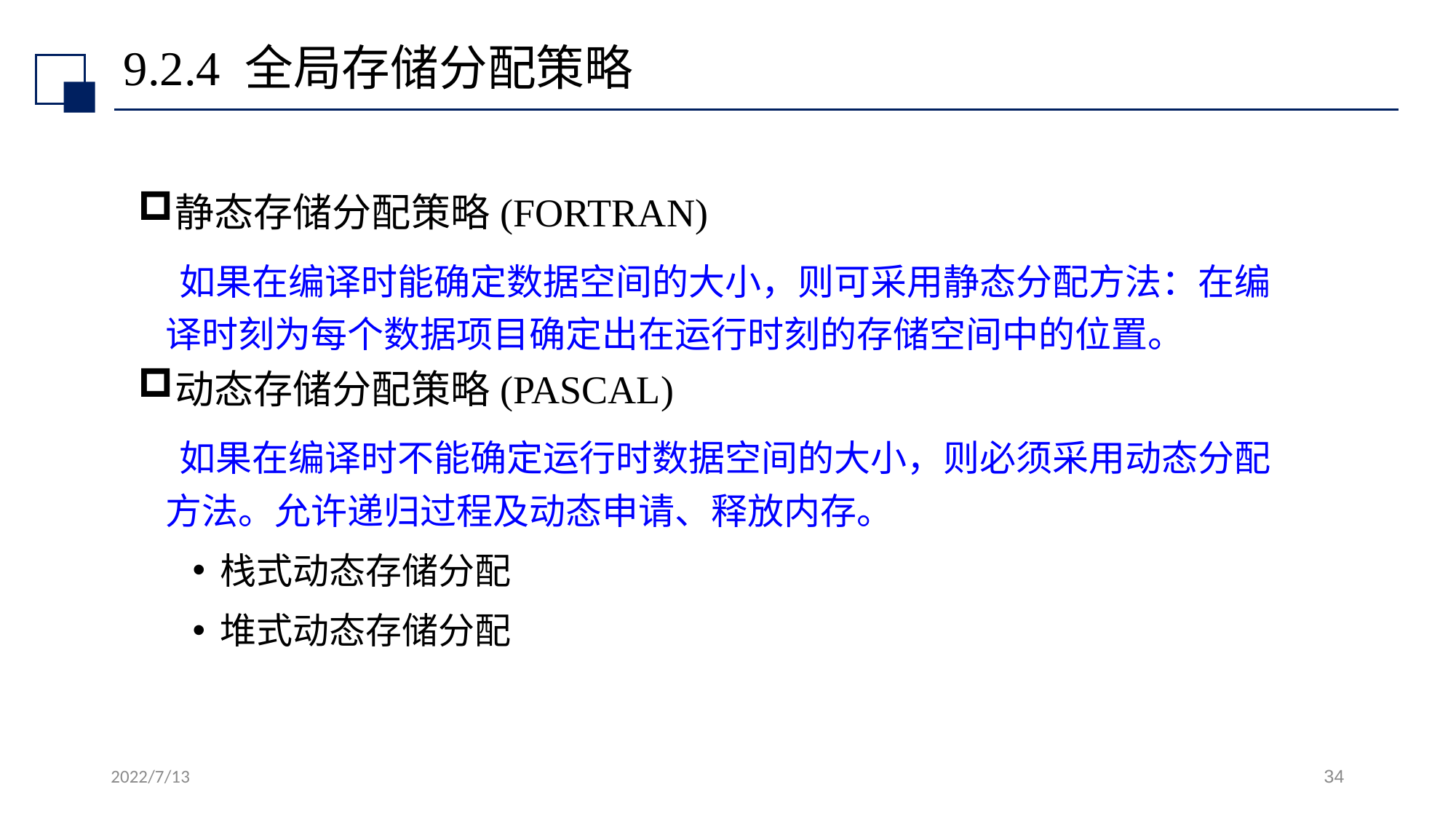

# 9.2.4 全局存储分配策略
静态存储分配策略(FORTRAN)
    如果在编译时能确定数据空间的大小，则可采用静态分配方法：在编译时刻为每个数据项目确定出在运行时刻的存储空间中的位置。
动态存储分配策略(PASCAL)
    如果在编译时不能确定运行时数据空间的大小，则必须采用动态分配方法。允许递归过程及动态申请、释放内存。
栈式动态存储分配
堆式动态存储分配
2022/7/13
34